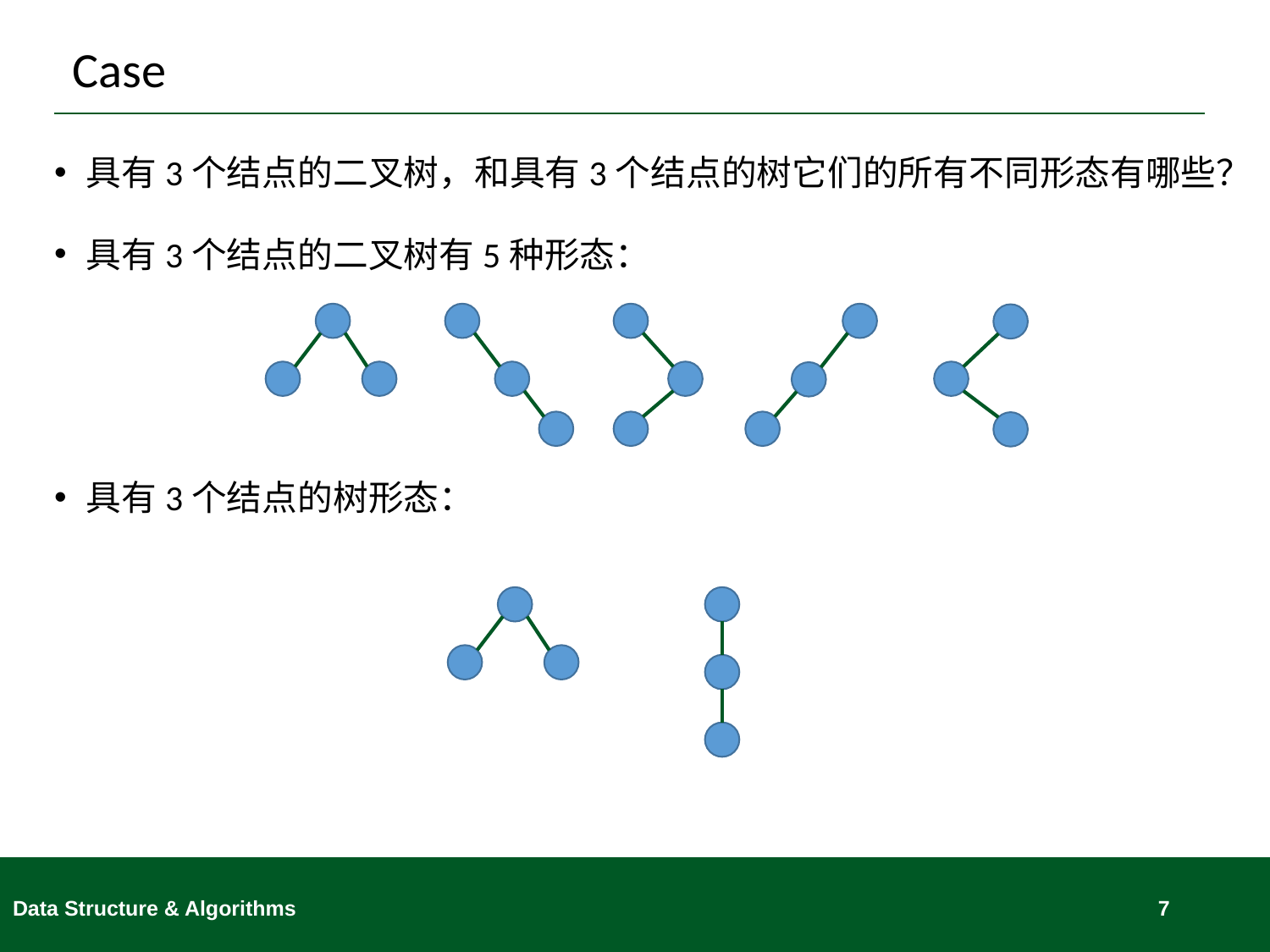

# Case
具有3个结点的二叉树，和具有3个结点的树它们的所有不同形态有哪些？
具有3个结点的二叉树有5种形态：

具有3个结点的树形态：

Data Structure & Algorithms
7